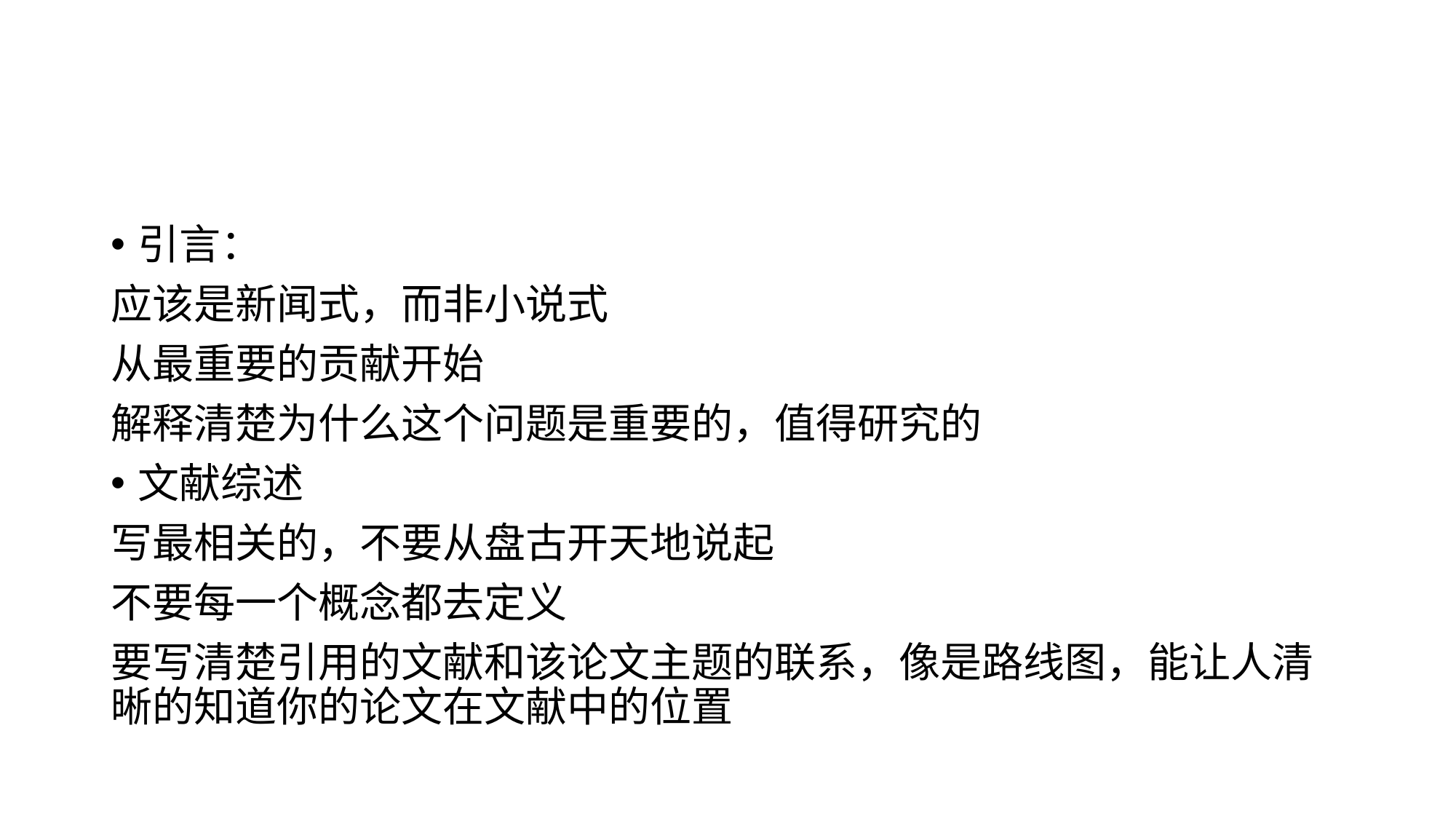

#
引言：
应该是新闻式，而非小说式
从最重要的贡献开始
解释清楚为什么这个问题是重要的，值得研究的
文献综述
写最相关的，不要从盘古开天地说起
不要每一个概念都去定义
要写清楚引用的文献和该论文主题的联系，像是路线图，能让人清晰的知道你的论文在文献中的位置